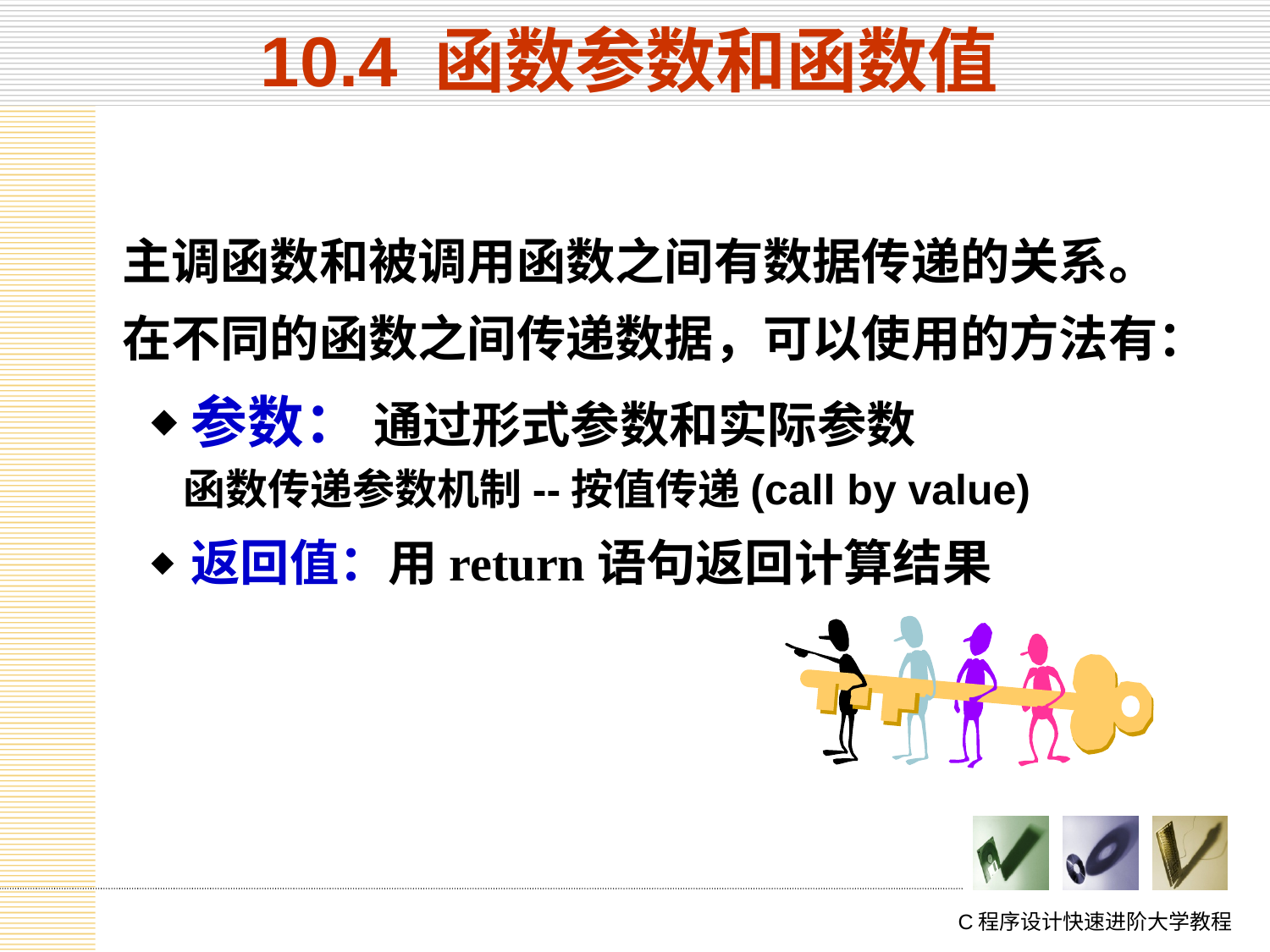

# 10.4 函数参数和函数值
  主调函数和被调用函数之间有数据传递的关系。
  在不同的函数之间传递数据，可以使用的方法有：
参数： 通过形式参数和实际参数
         函数传递参数机制--按值传递(call by value)
返回值：用return语句返回计算结果

32
C程序设计快速进阶大学教程